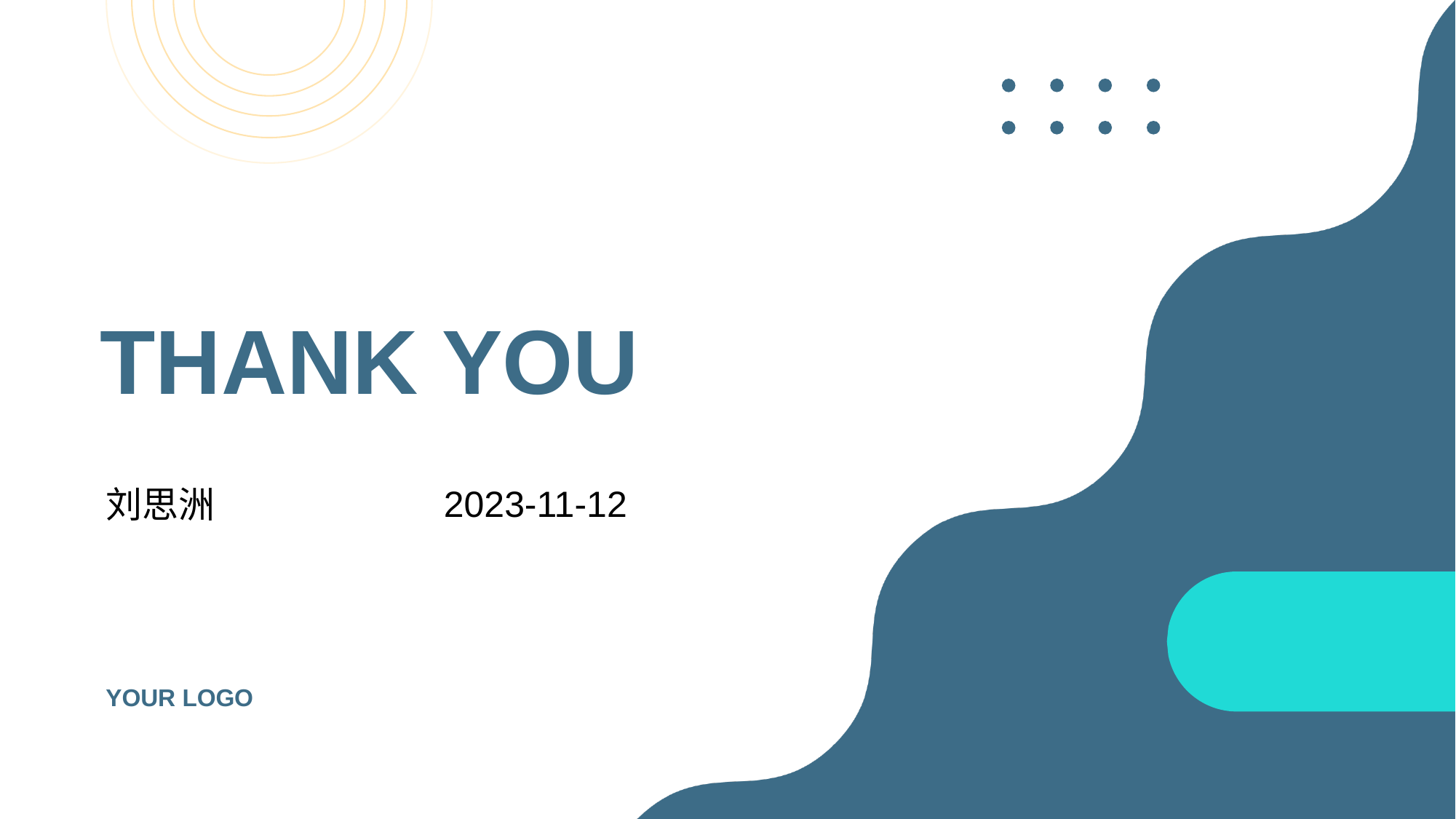

# THANK YOU
2023-11-12
刘思洲
YOUR LOGO